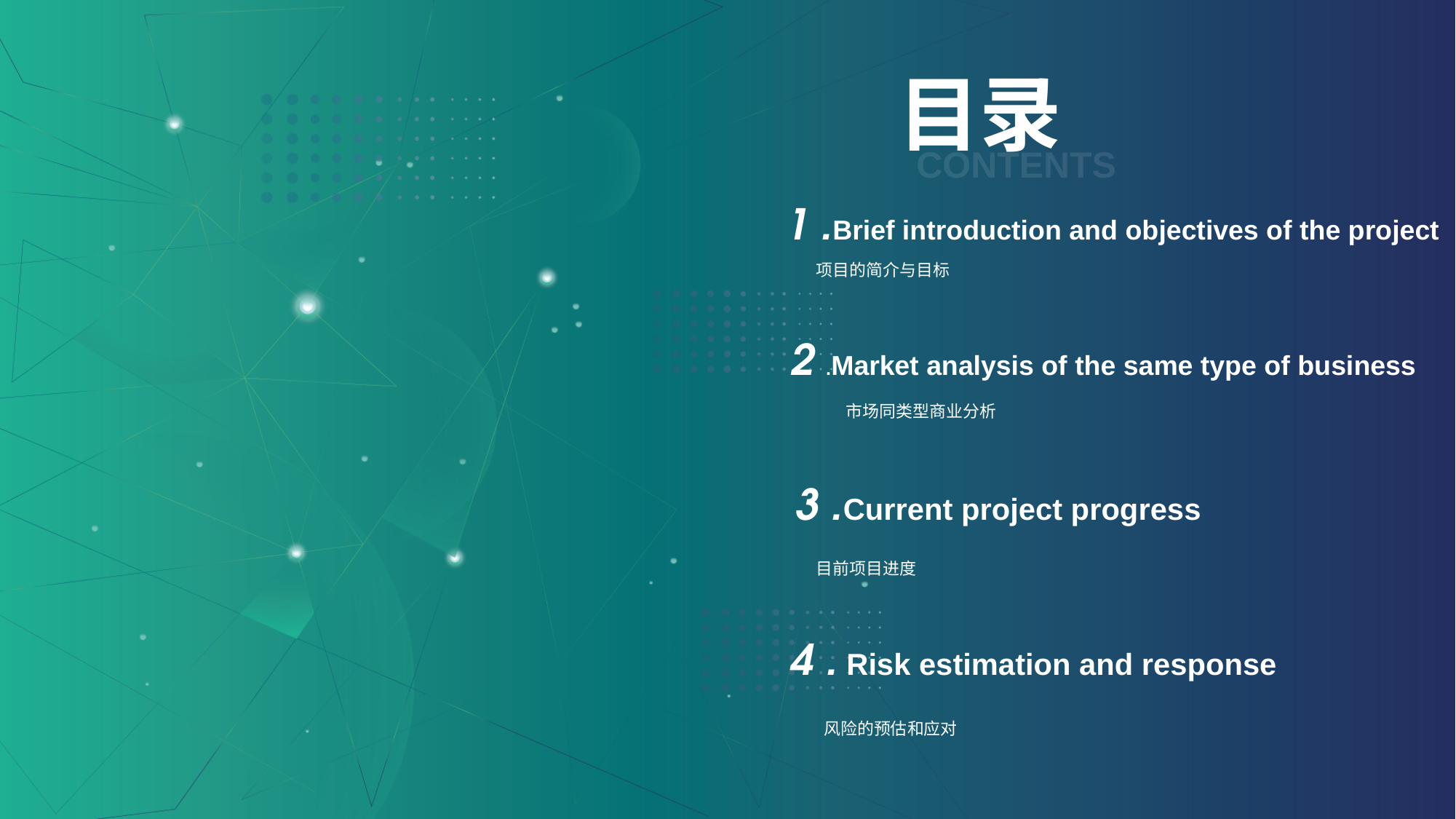

目录
CONTENTS
1 .Brief introduction and objectives of the project
       项目的简介与目标
2 .Market analysis of the same type of business
     市场同类型商业分析
3 .Current project progress
       目前项目进度
4 . Risk estimation and response
         风险的预估和应对